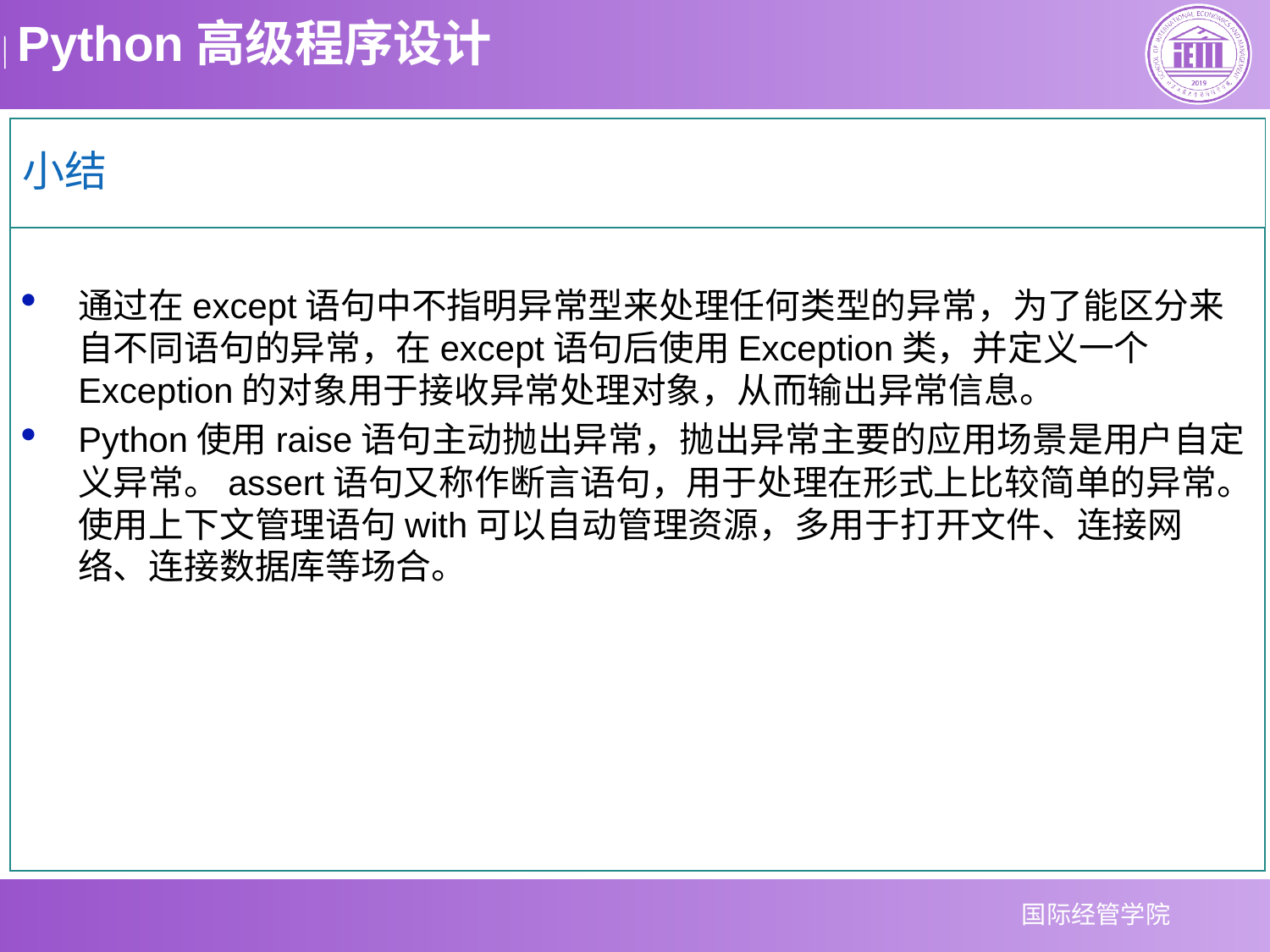

小结

通过在except语句中不指明异常型来处理任何类型的异常，为了能区分来自不同语句的异常，在except语句后使用Exception类，并定义一个Exception的对象用于接收异常处理对象，从而输出异常信息。
Python使用raise语句主动抛出异常，抛出异常主要的应用场景是用户自定义异常。assert语句又称作断言语句，用于处理在形式上比较简单的异常。使用上下文管理语句with可以自动管理资源，多用于打开文件、连接网络、连接数据库等场合。